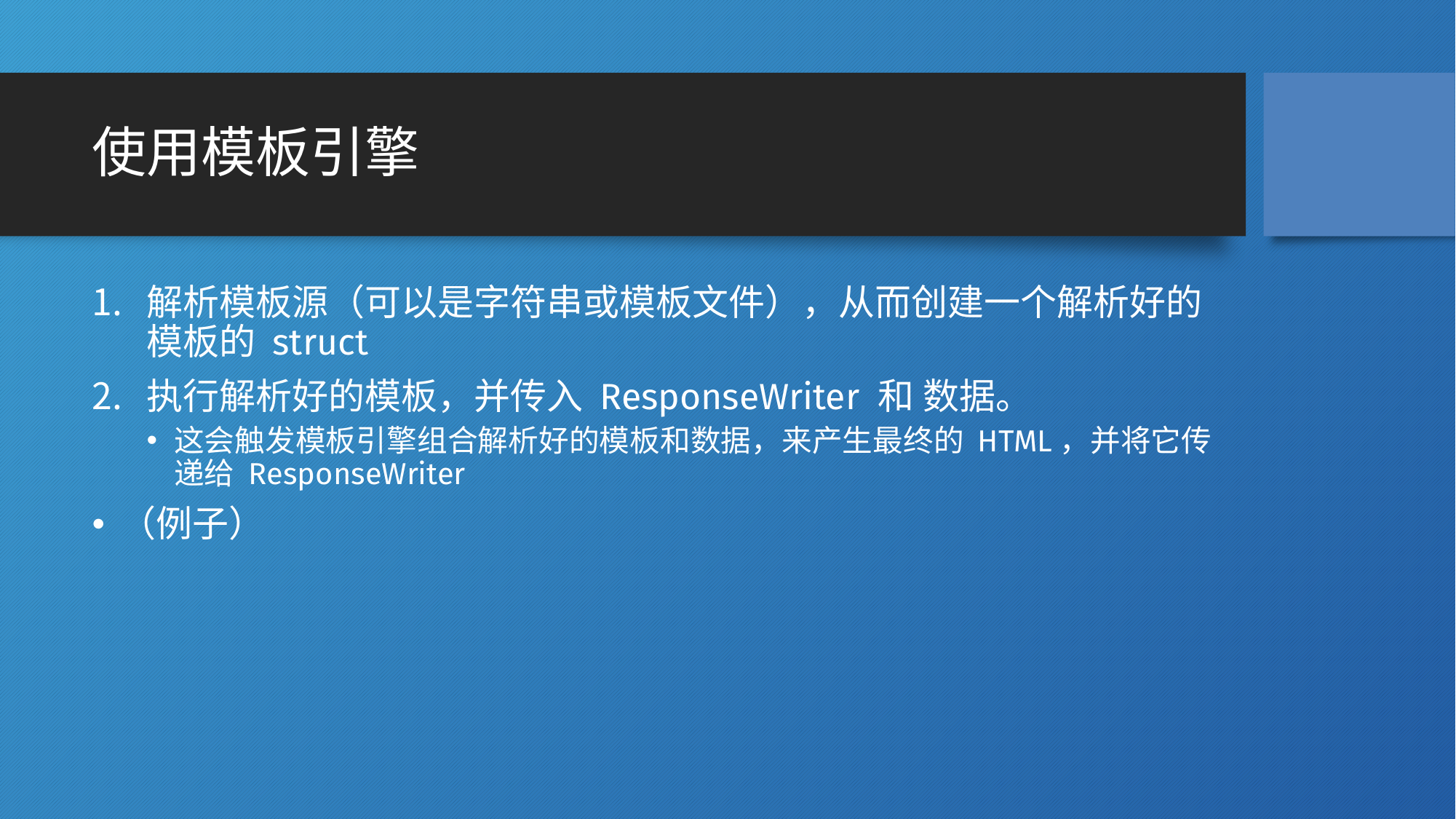

# 使用模板引擎
解析模板源（可以是字符串或模板文件），从而创建一个解析好的 模板的 struct
执行解析好的模板，并传入 ResponseWriter 和 数据。
这会触发模板引擎组合解析好的模板和数据，来产生最终的 HTML，并将它传递给 ResponseWriter
（例子）